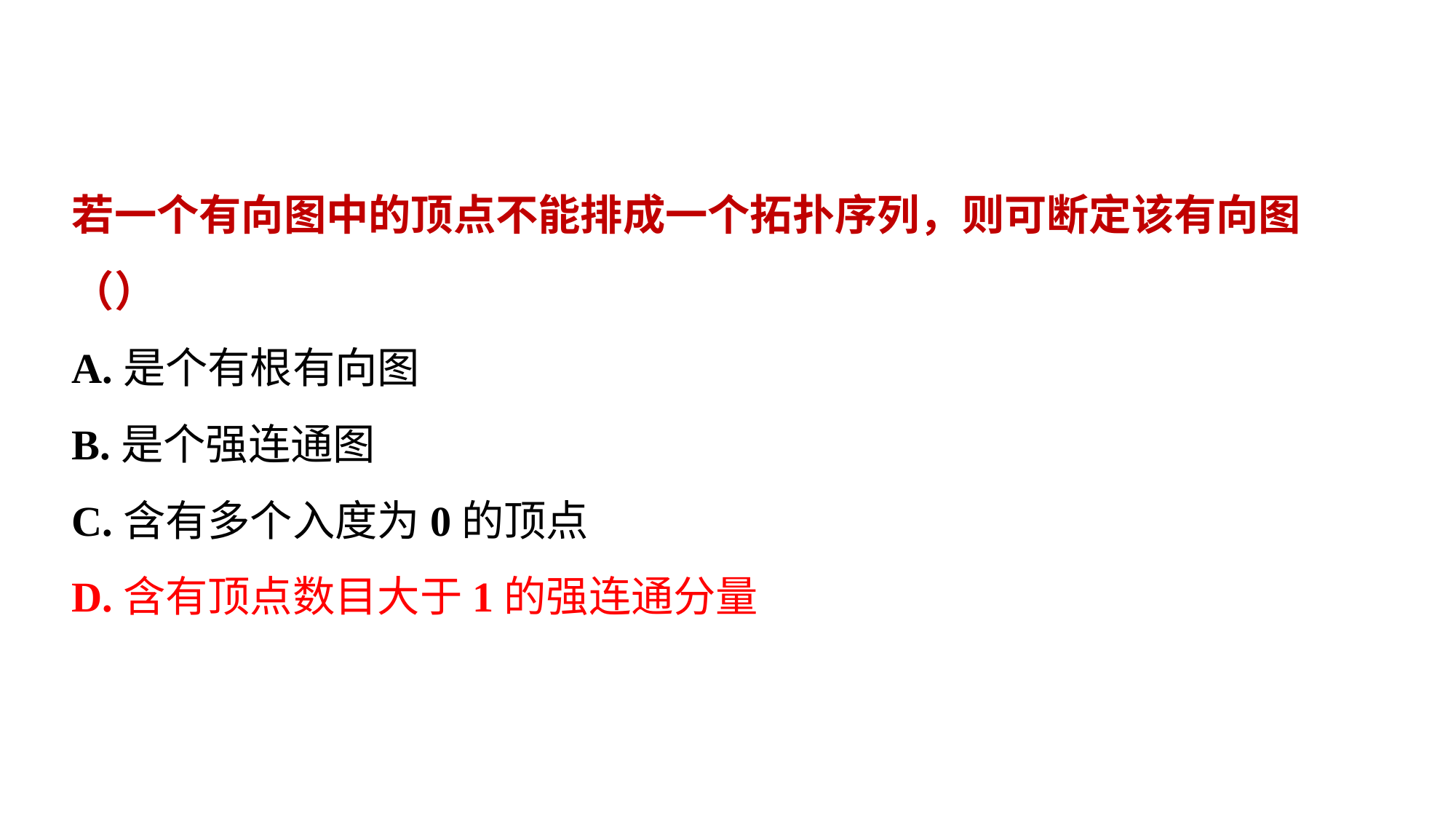

若一个有向图中的顶点不能排成一个拓扑序列，则可断定该有向图（）
A.是个有根有向图
B.是个强连通图
C.含有多个入度为0的顶点
D.含有顶点数目大于1的强连通分量